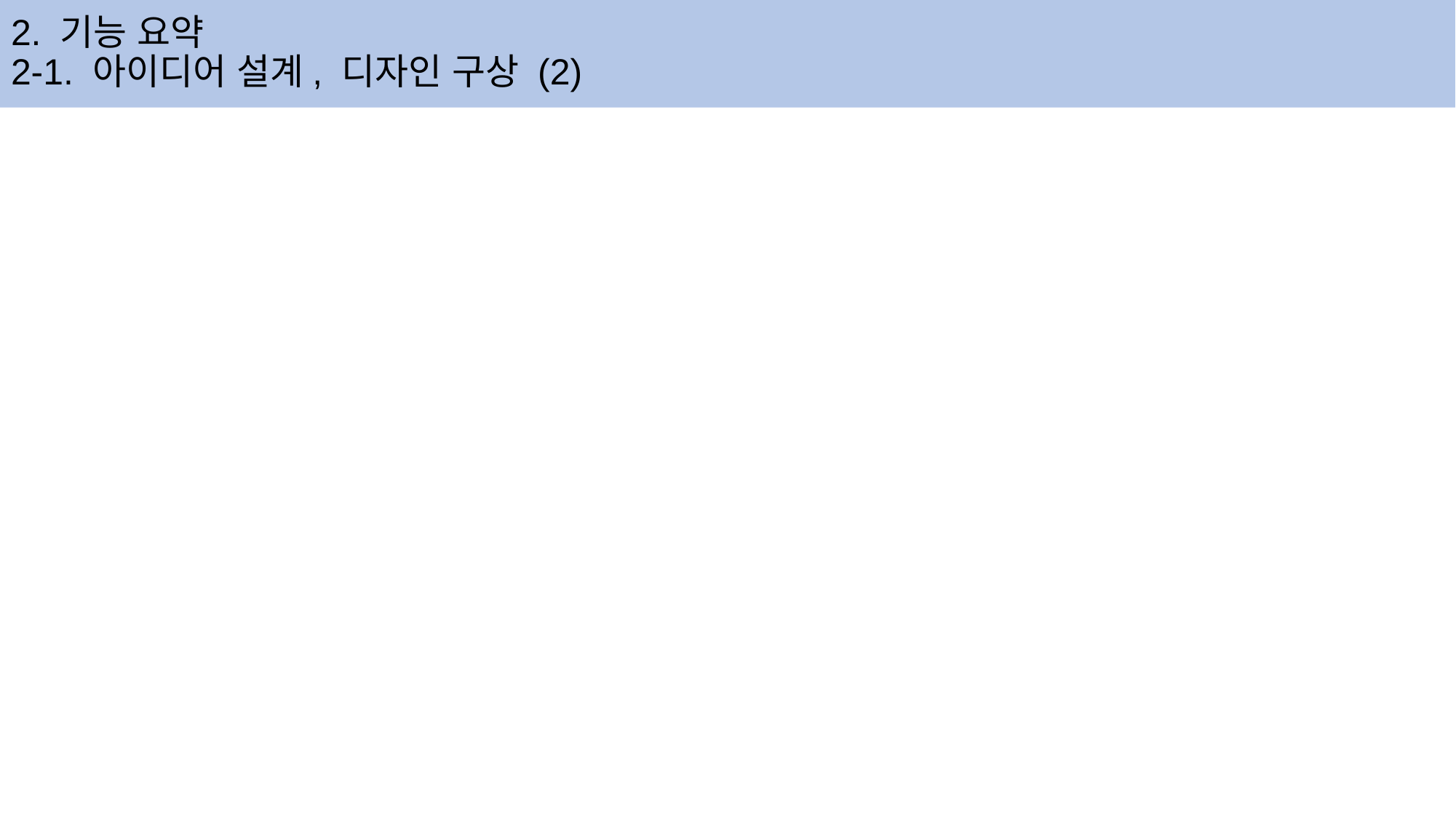

2. 기능 요약
2-1. 아이디어 설계, 디자인 구상 (2)